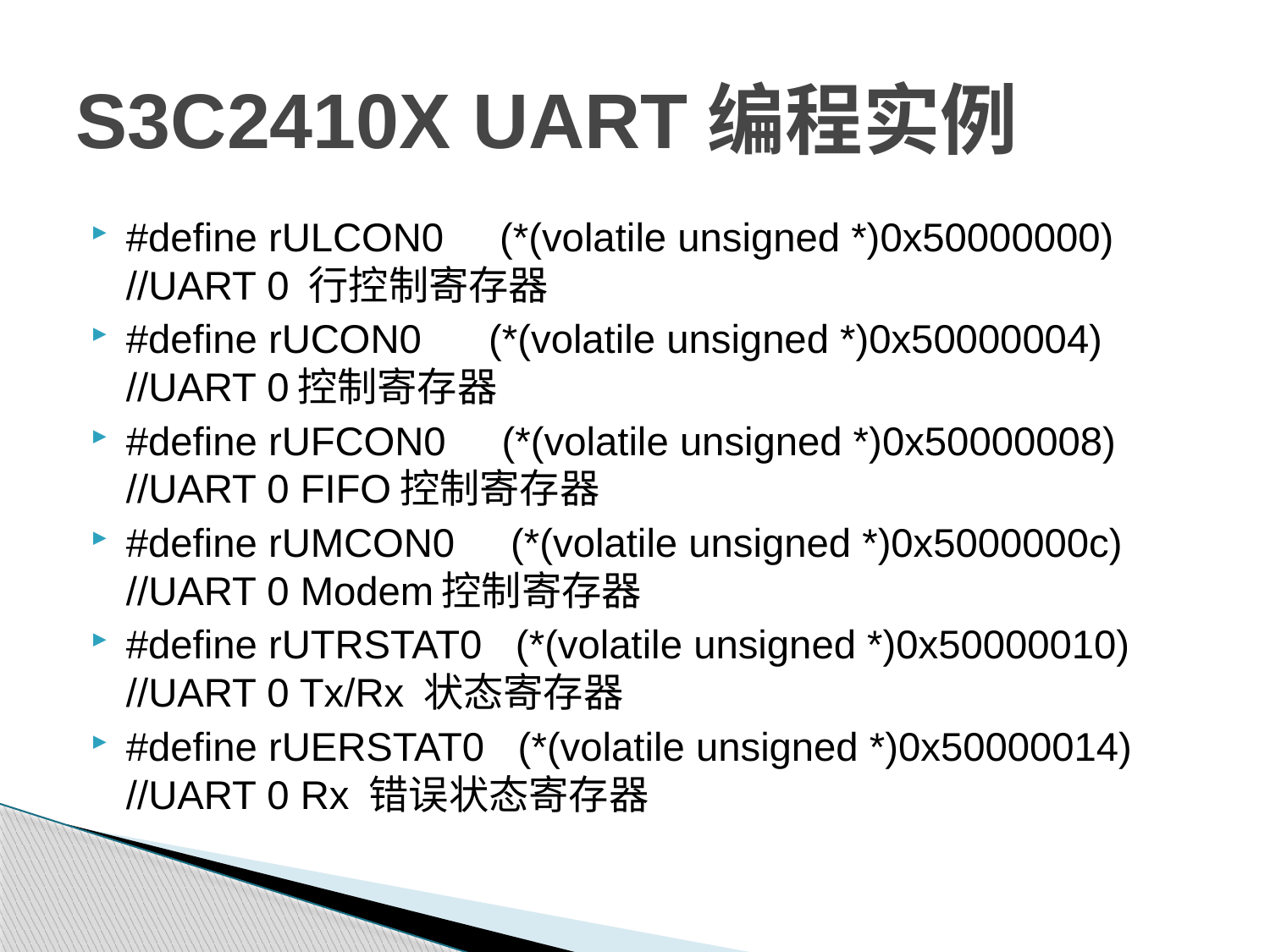

# S3C2410X UART编程实例
#define rULCON0     (*(volatile unsigned *)0x50000000) 		//UART 0 行控制寄存器
#define rUCON0      (*(volatile unsigned *)0x50000004) 		//UART 0控制寄存器
#define rUFCON0     (*(volatile unsigned *)0x50000008) 		//UART 0 FIFO控制寄存器
#define rUMCON0     (*(volatile unsigned *)0x5000000c) 		//UART 0 Modem控制寄存器
#define rUTRSTAT0   (*(volatile unsigned *)0x50000010) 		//UART 0 Tx/Rx 状态寄存器
#define rUERSTAT0   (*(volatile unsigned *)0x50000014) 		//UART 0 Rx 错误状态寄存器